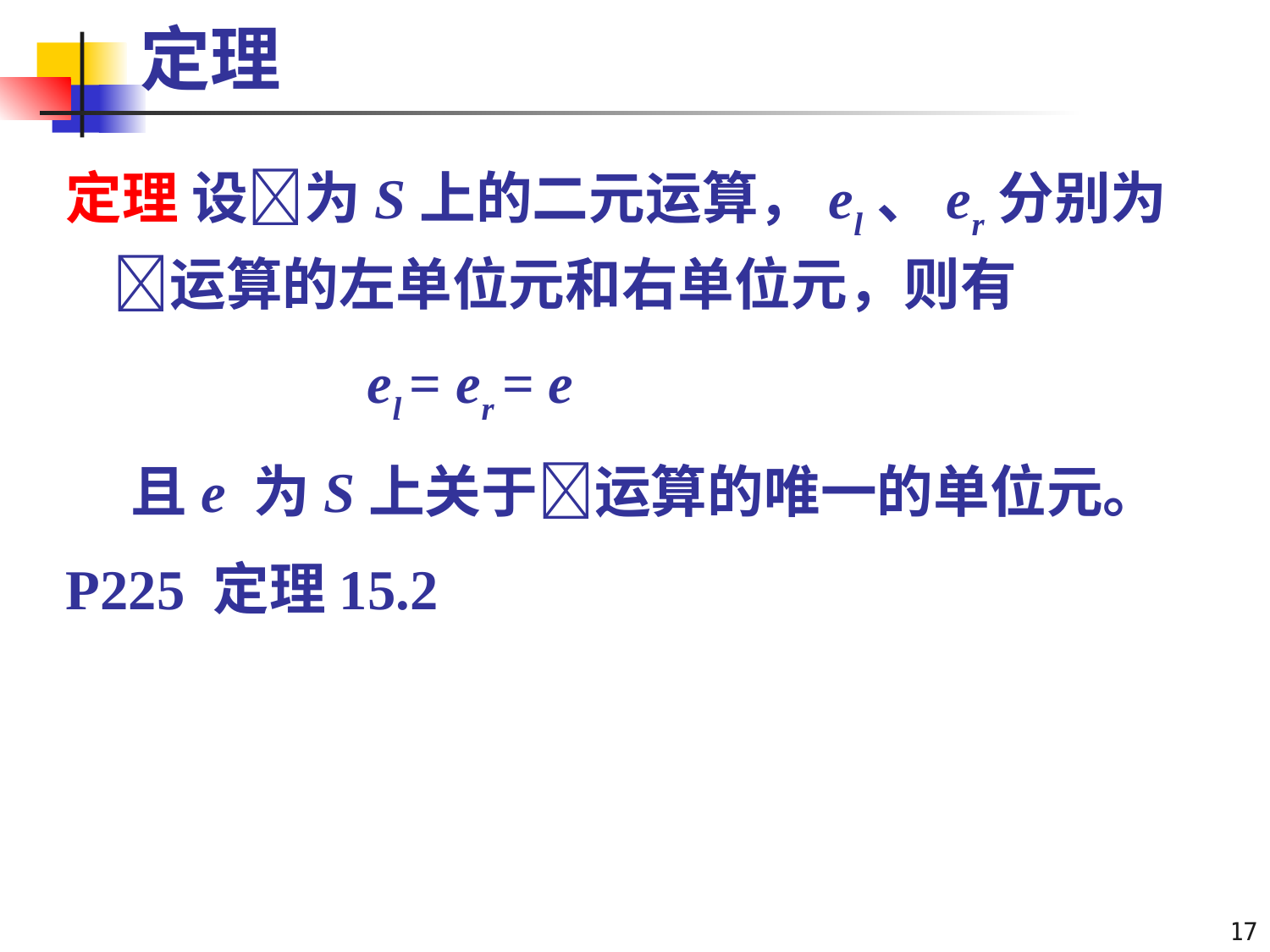

# 定理
定理 设°为S上的二元运算，el、er分别为°运算的左单位元和右单位元，则有
  			el = er = e
    且e 为S上关于°运算的唯一的单位元。
P225 定理15.2
17